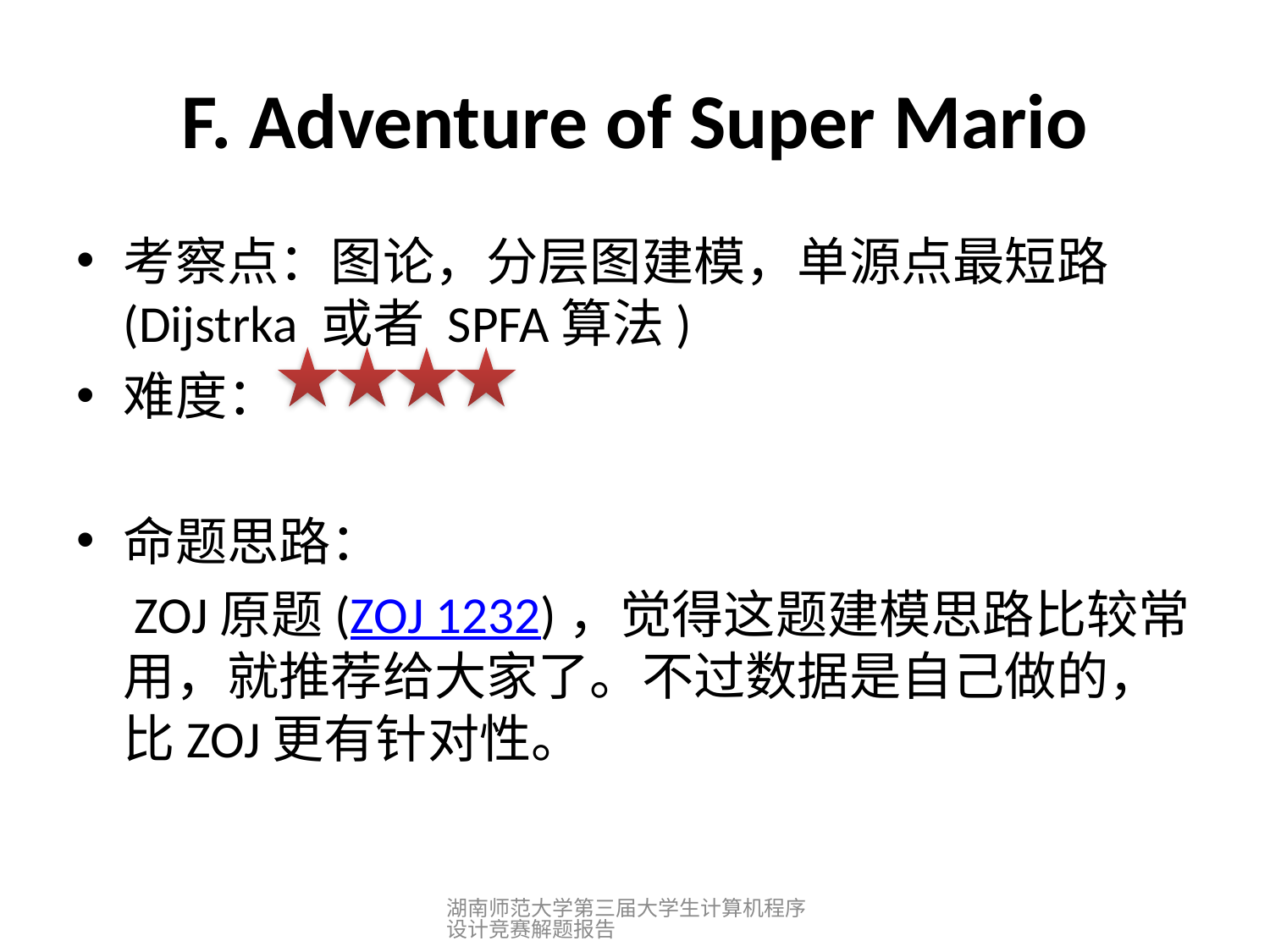

# F. Adventure of Super Mario
考察点：图论，分层图建模，单源点最短路(Dijstrka 或者 SPFA算法)
难度：

命题思路：
     ZOJ原题(ZOJ 1232)，觉得这题建模思路比较常用，就推荐给大家了。不过数据是自己做的，比ZOJ更有针对性。

湖南师范大学第三届大学生计算机程序设计竞赛解题报告